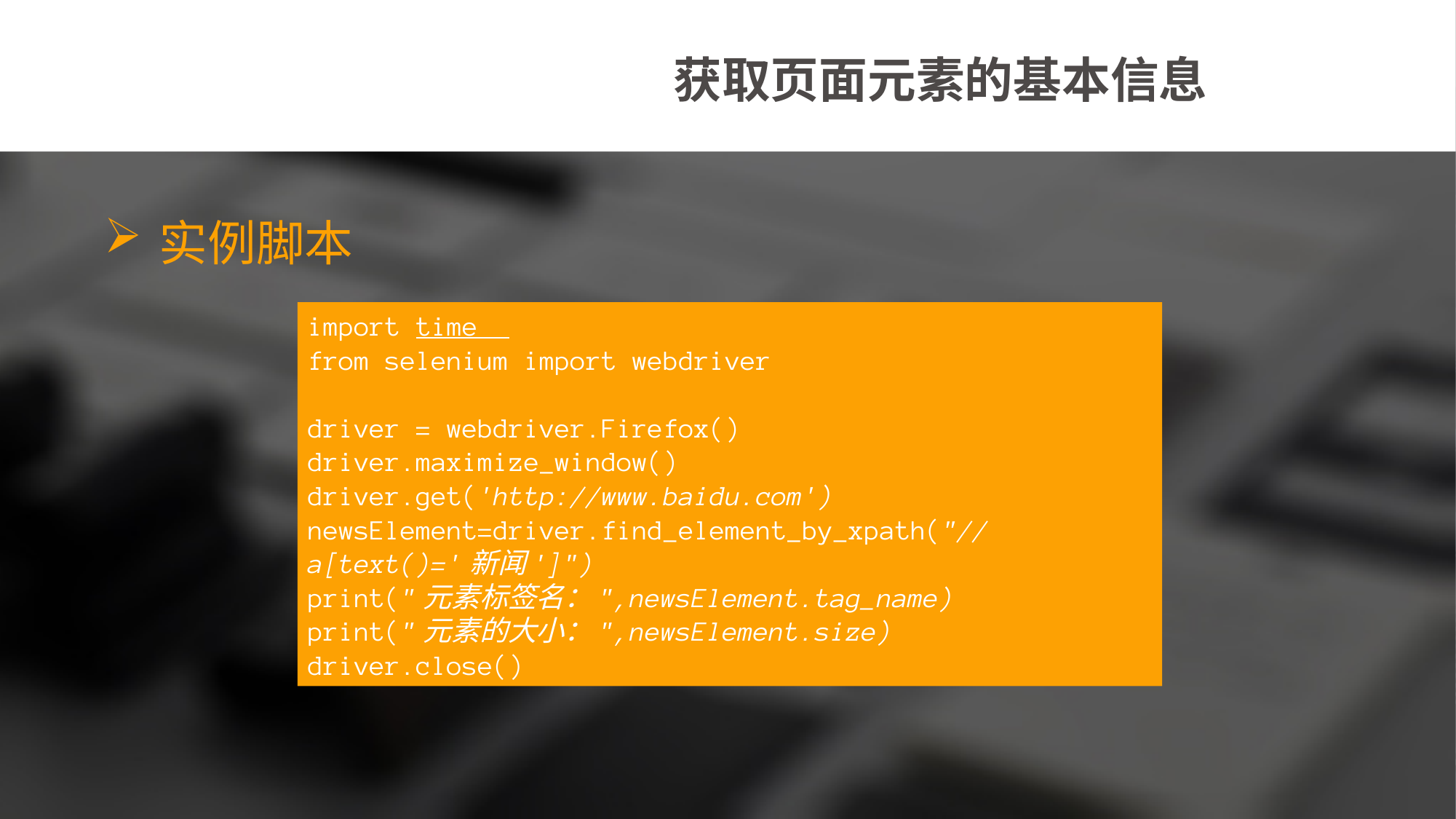

获取页面元素的基本信息
实例脚本
import time
from selenium import webdriver

driver = webdriver.Firefox()
driver.maximize_window()
driver.get('http://www.baidu.com')
newsElement=driver.find_element_by_xpath("//a[text()='新闻']")
print("元素标签名：",newsElement.tag_name)
print("元素的大小：",newsElement.size)
driver.close()